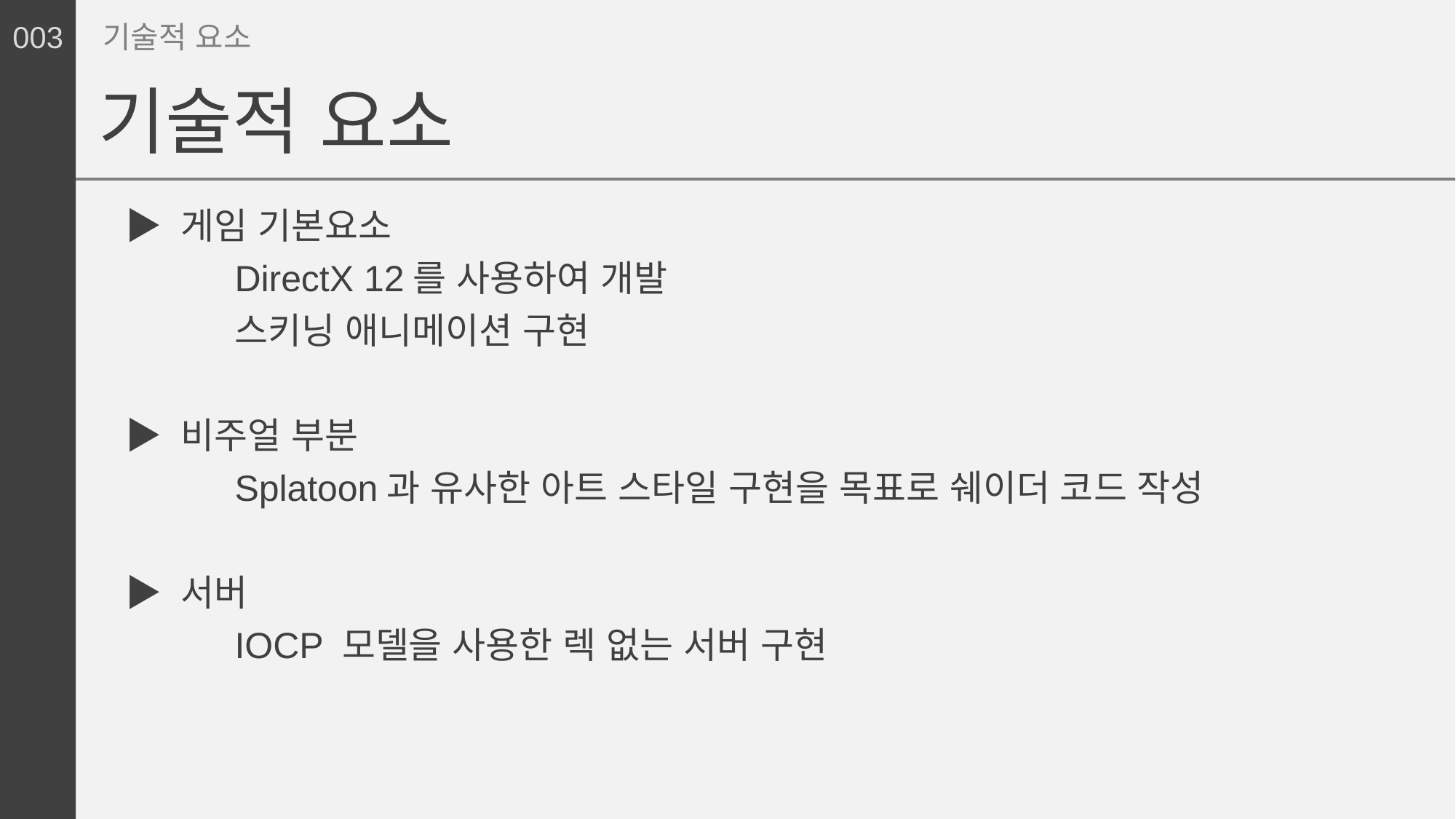

003
기술적 요소
기술적 요소
▶ 게임 기본요소
	DirectX 12를 사용하여 개발
	스키닝 애니메이션 구현

▶ 비주얼 부분
	Splatoon과 유사한 아트 스타일 구현을 목표로 쉐이더 코드 작성

▶ 서버
	IOCP 모델을 사용한 렉 없는 서버 구현